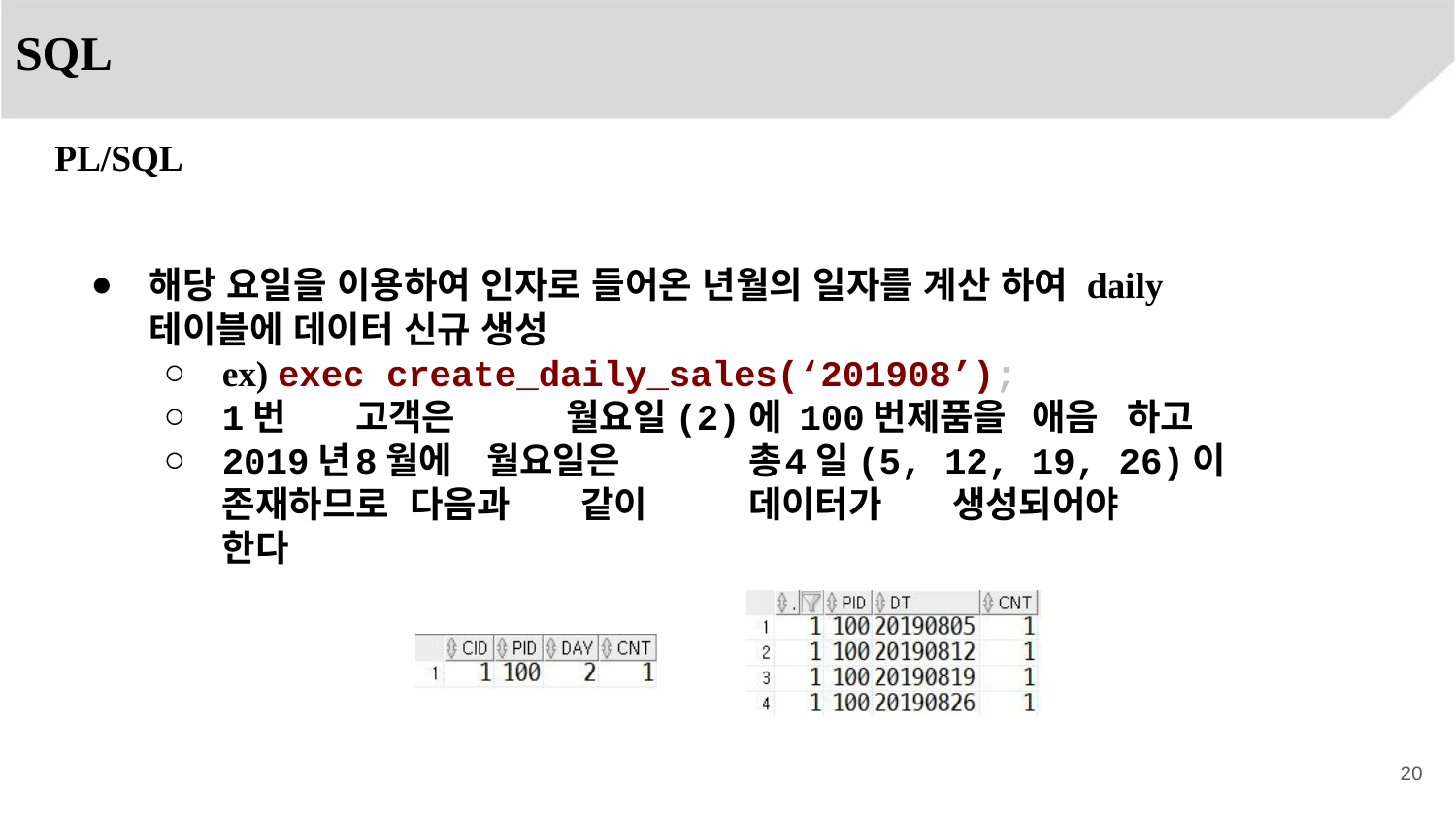

SQL
# PL/SQL
해당 요일을 이용하여 인자로 들어온 년월의 일자를 계산 하여 daily
테이블에 데이터 신규 생성
ex) exec create_daily_sales(‘201908’);
1번	고객은	월요일(2)에	100번제품을	애음	하고
2019년		8월에	월요일은	총	4일(5, 12, 19, 26)이	존재하므로  다음과	같이	데이터가	생성되어야	한다

20